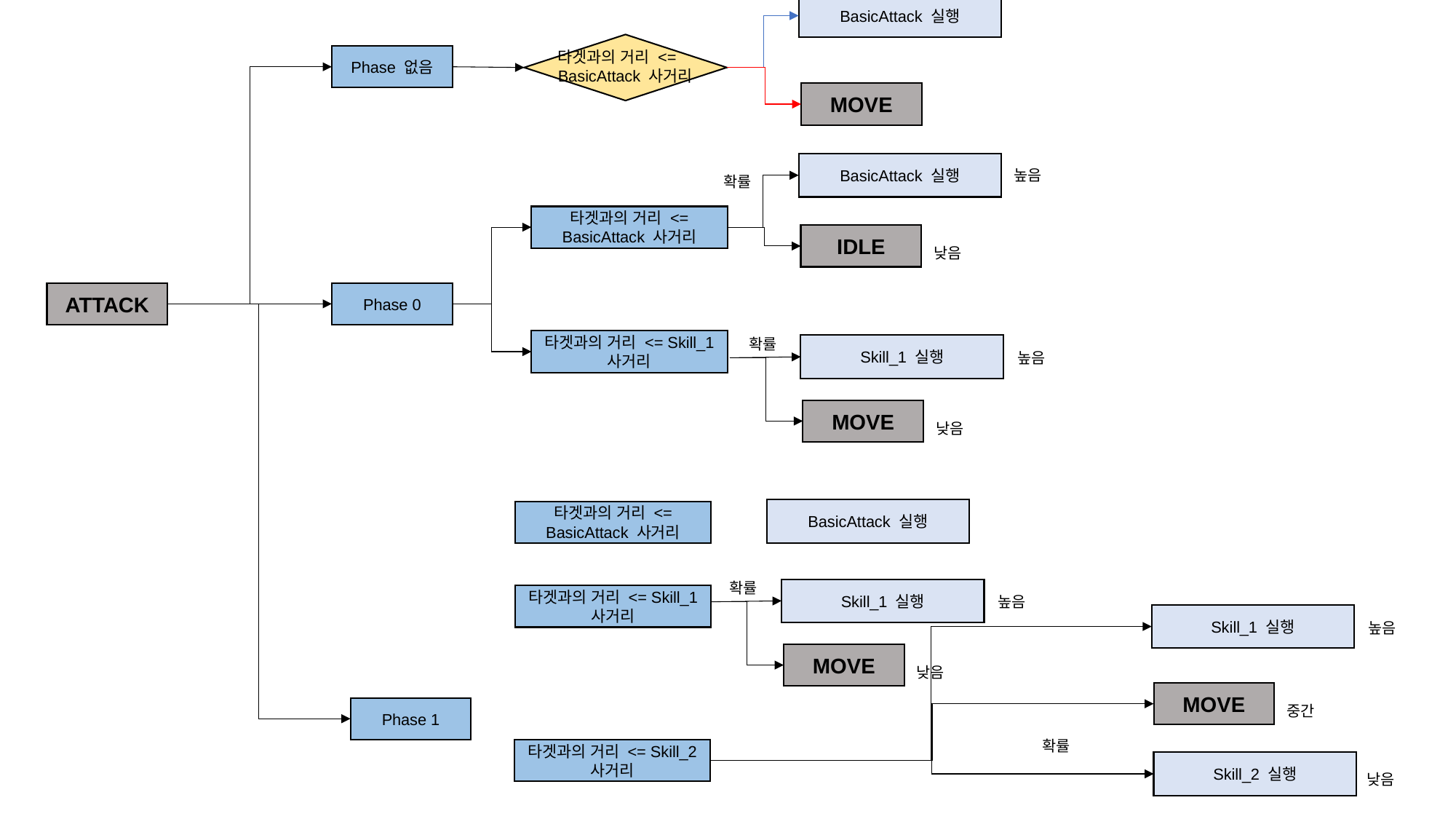

BasicAttack 실행

타겟과의 거리 <=
BasicAttack 사거리

Phase 없음
MOVE
BasicAttack 실행
높음
확률
타겟과의 거리 <= BasicAttack 사거리
IDLE
낮음
ATTACK
Phase 0
확률
타겟과의 거리 <= Skill_1 사거리
Skill_1 실행
높음
MOVE
낮음
BasicAttack 실행
타겟과의 거리 <= BasicAttack 사거리
확률
Skill_1 실행
타겟과의 거리 <= Skill_1 사거리
높음
Skill_1 실행
높음
MOVE
낮음
MOVE
중간
Phase 1
확률
타겟과의 거리 <= Skill_2 사거리
Skill_2 실행
낮음